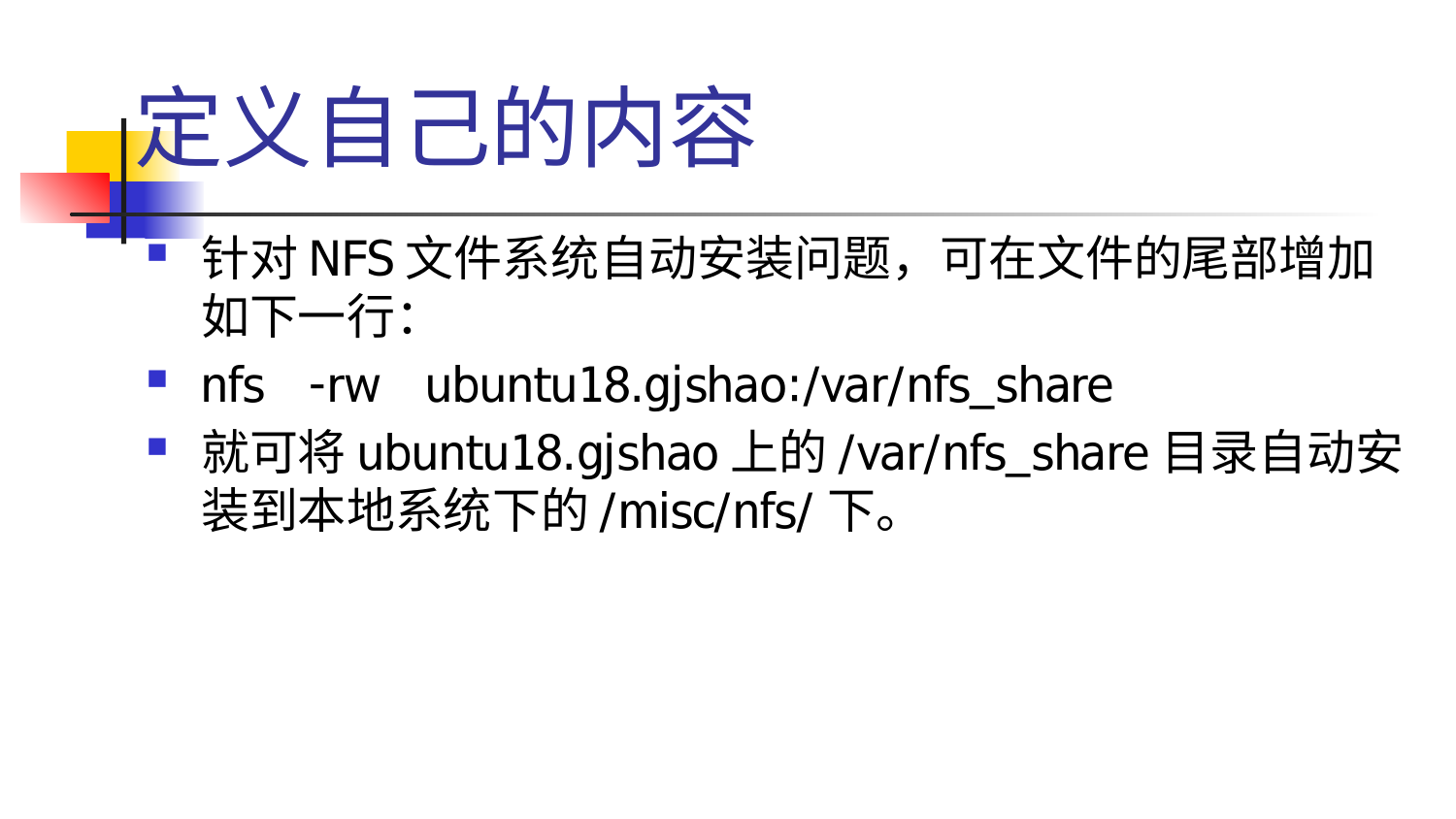

# 定义自己的内容
针对NFS文件系统自动安装问题，可在文件的尾部增加如下一行：
nfs   -rw   ubuntu18.gjshao:/var/nfs_share
就可将ubuntu18.gjshao上的/var/nfs_share目录自动安装到本地系统下的/misc/nfs/下。